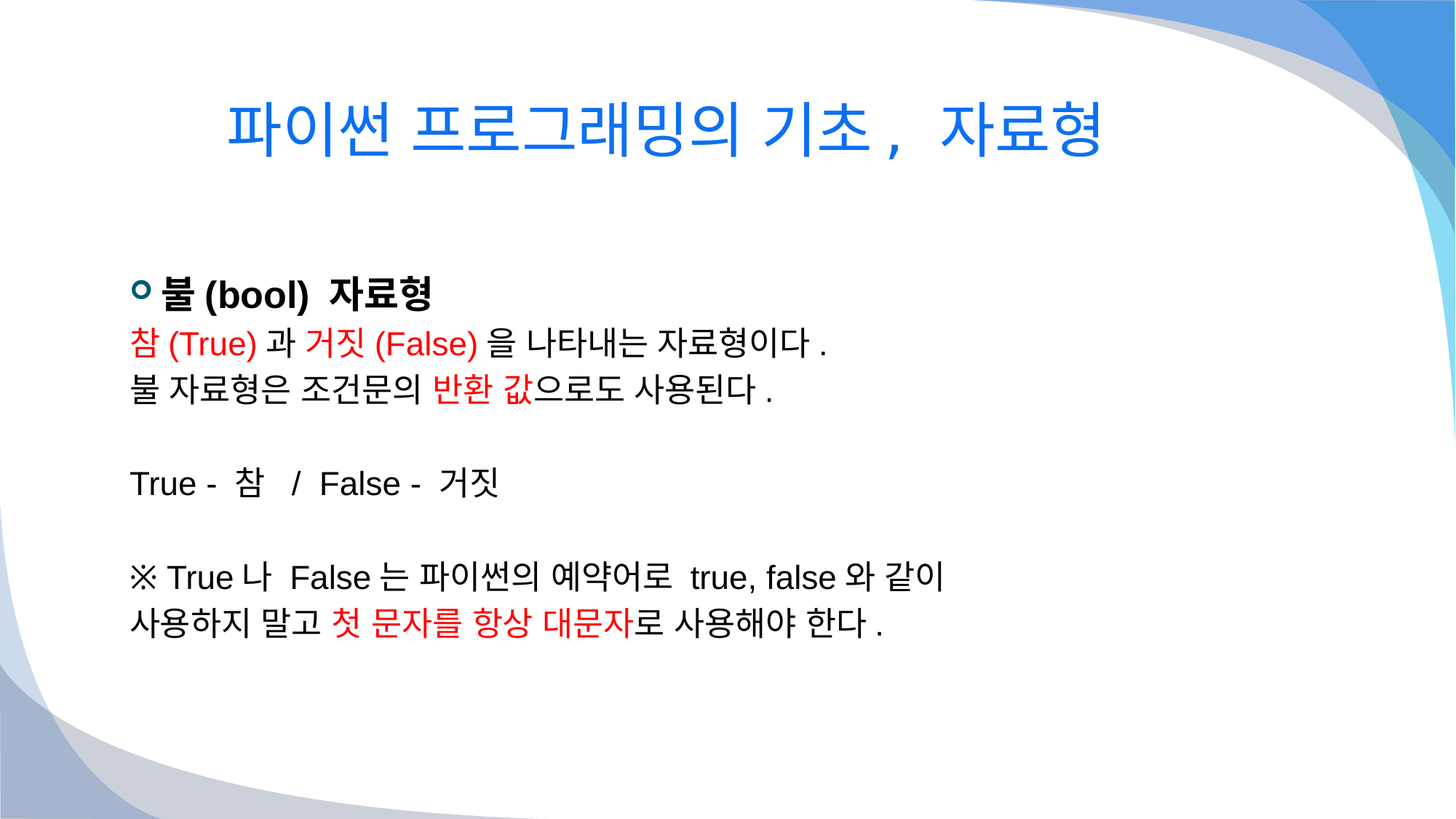

# 파이썬 프로그래밍의 기초, 자료형

불(bool) 자료형
참(True)과 거짓(False)을 나타내는 자료형이다.
불 자료형은 조건문의 반환 값으로도 사용된다.

True - 참  /  False - 거짓

※ True나 False는 파이썬의 예약어로 true, false와 같이
사용하지 말고 첫 문자를 항상 대문자로 사용해야 한다.